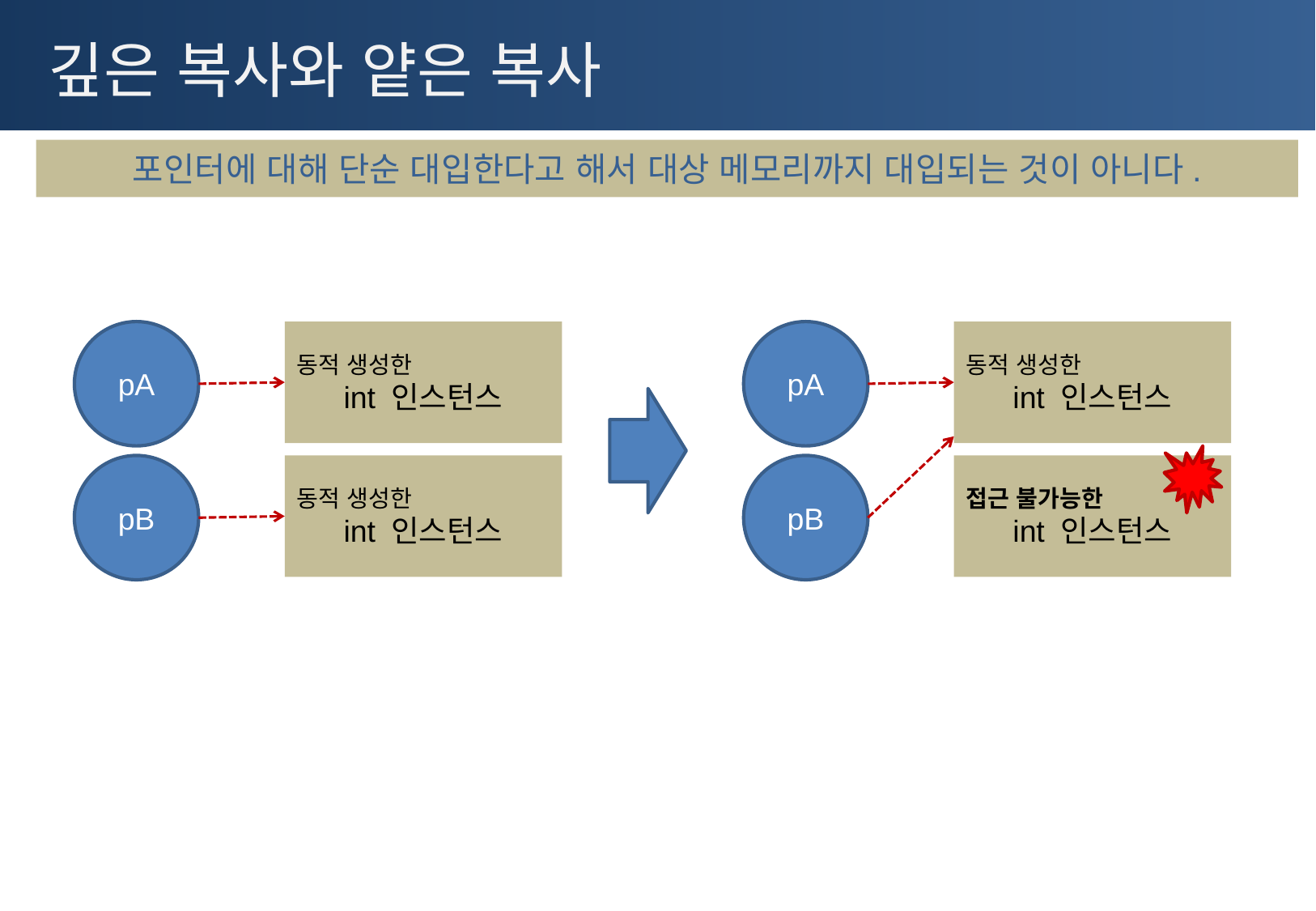

# 깊은 복사와 얕은 복사
포인터에 대해 단순 대입한다고 해서 대상 메모리까지 대입되는 것이 아니다.
pA
동적 생성한
int 인스턴스
pA
동적 생성한
int 인스턴스

pB
동적 생성한
int 인스턴스
pB
접근 불가능한
int 인스턴스